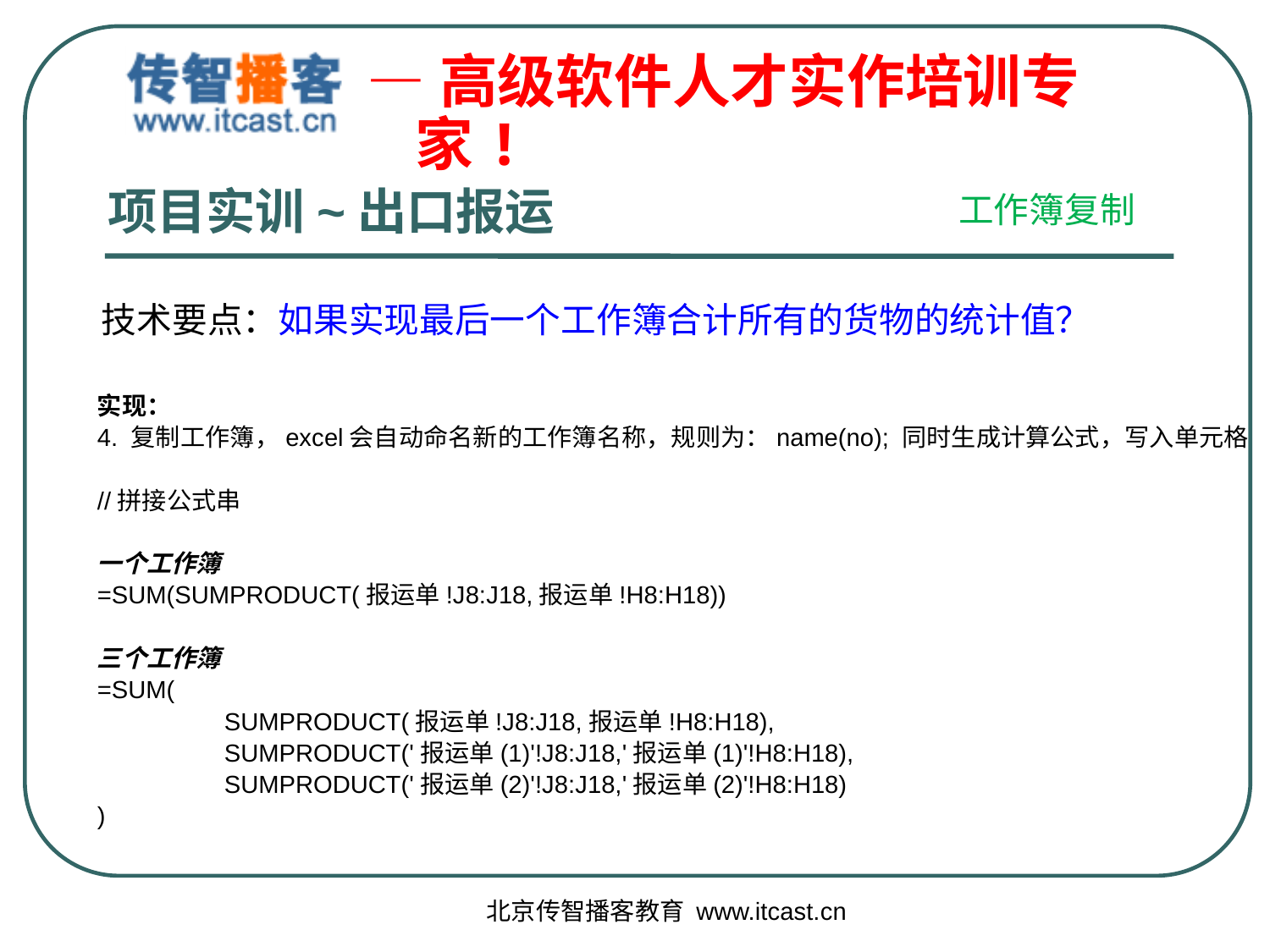

# 项目实训~出口报运
工作簿复制
技术要点：如果实现最后一个工作簿合计所有的货物的统计值？

实现：
4. 复制工作簿，excel会自动命名新的工作簿名称，规则为：name(no); 同时生成计算公式，写入单元格

//拼接公式串

一个工作簿
=SUM(SUMPRODUCT(报运单!J8:J18,报运单!H8:H18))

三个工作簿
=SUM(
	SUMPRODUCT(报运单!J8:J18,报运单!H8:H18),
	SUMPRODUCT('报运单(1)'!J8:J18,'报运单(1)'!H8:H18),
	SUMPRODUCT('报运单(2)'!J8:J18,'报运单(2)'!H8:H18)
)
北京传智播客教育 www.itcast.cn